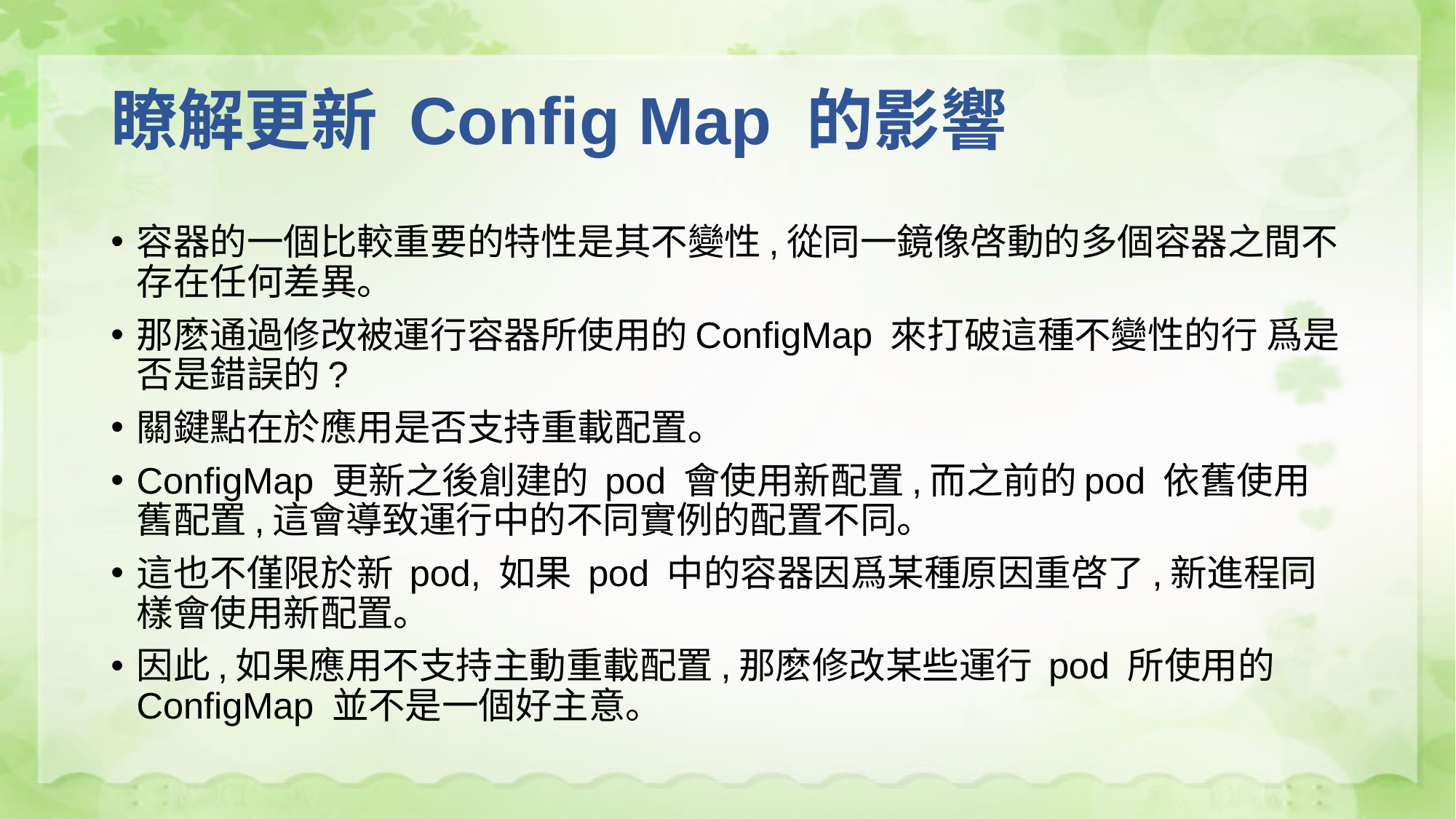

# 瞭解更新 Config Map 的影響
容器的一個比較重要的特性是其不變性,從同一鏡像啓動的多個容器之間不存在任何差異。
那麽通過修改被運行容器所使用的ConfigMap 來打破這種不變性的行 爲是否是錯誤的?
關鍵點在於應用是否支持重載配置。
ConfigMap 更新之後創建的 pod 會使用新配置,而之前的pod 依舊使用舊配置,這會導致運行中的不同實例的配置不同。
這也不僅限於新 pod, 如果 pod 中的容器因爲某種原因重啓了,新進程同樣會使用新配置。
因此,如果應用不支持主動重載配置,那麽修改某些運行 pod 所使用的 ConfigMap 並不是一個好主意。